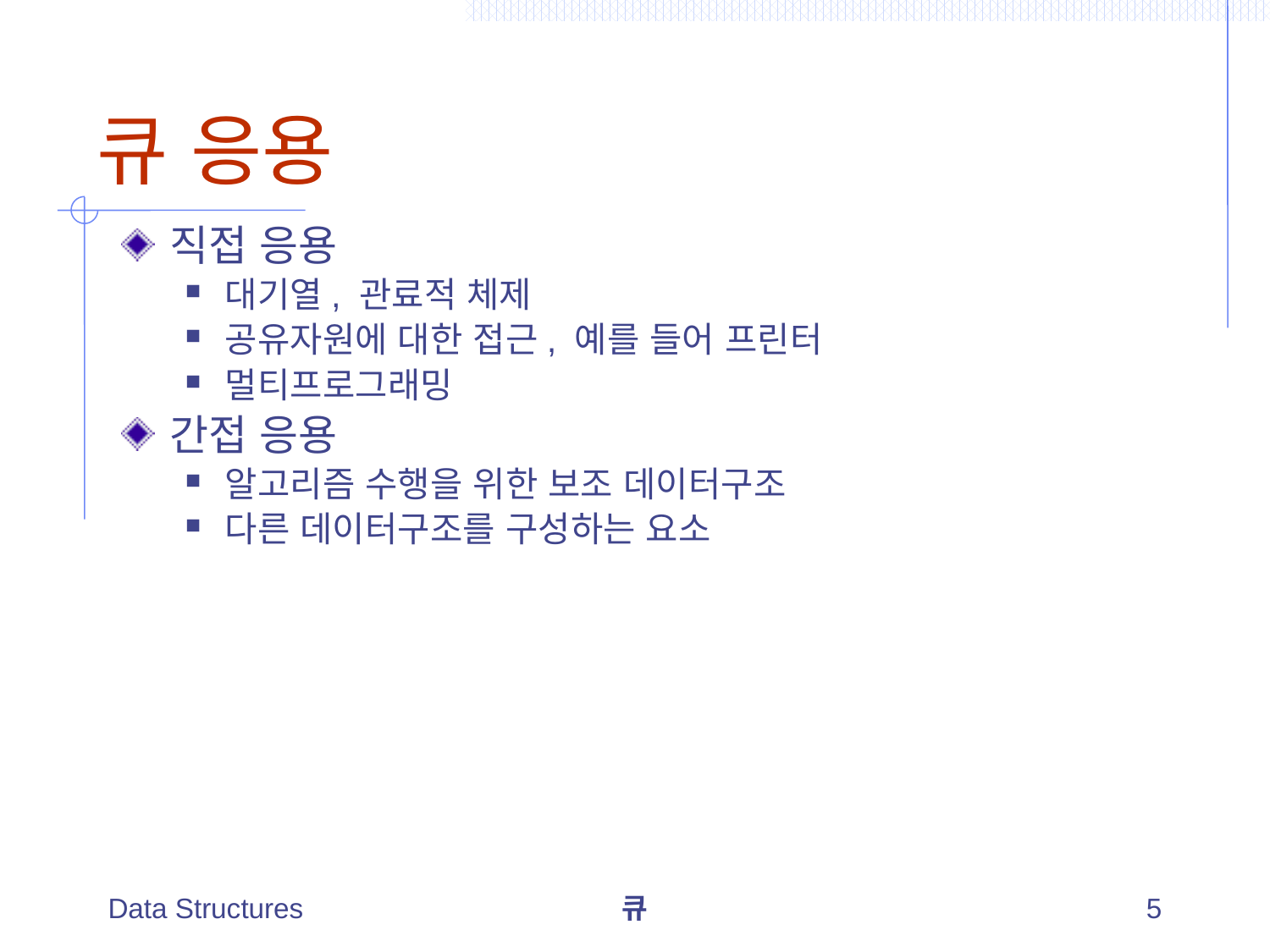

# 큐 응용
직접 응용
대기열, 관료적 체제
공유자원에 대한 접근, 예를 들어 프린터
멀티프로그래밍
간접 응용
알고리즘 수행을 위한 보조 데이터구조
다른 데이터구조를 구성하는 요소
Data Structures
큐
5